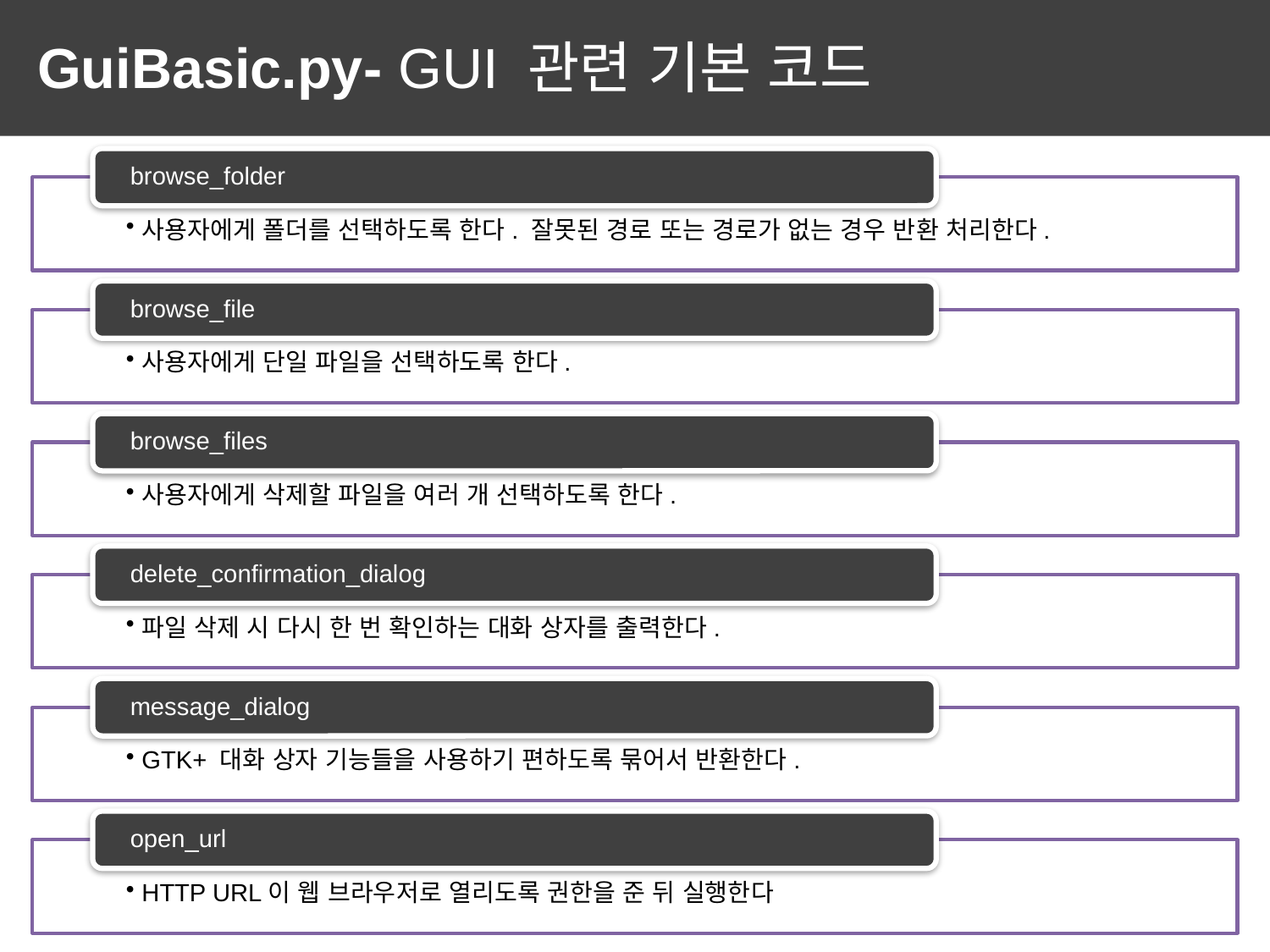

GuiBasic.py- GUI 관련 기본 코드

사용자에게 폴더를 선택하도록 한다. 잘못된 경로 또는 경로가 없는 경우 반환 처리한다.
browse_folder
사용자에게 단일 파일을 선택하도록 한다.
browse_file
사용자에게 삭제할 파일을 여러 개 선택하도록 한다.
browse_files
파일 삭제 시 다시 한 번 확인하는 대화 상자를 출력한다.
delete_confirmation_dialog
GTK+ 대화 상자 기능들을 사용하기 편하도록 묶어서 반환한다.
message_dialog
HTTP URL이 웹 브라우저로 열리도록 권한을 준 뒤 실행한다
open_url